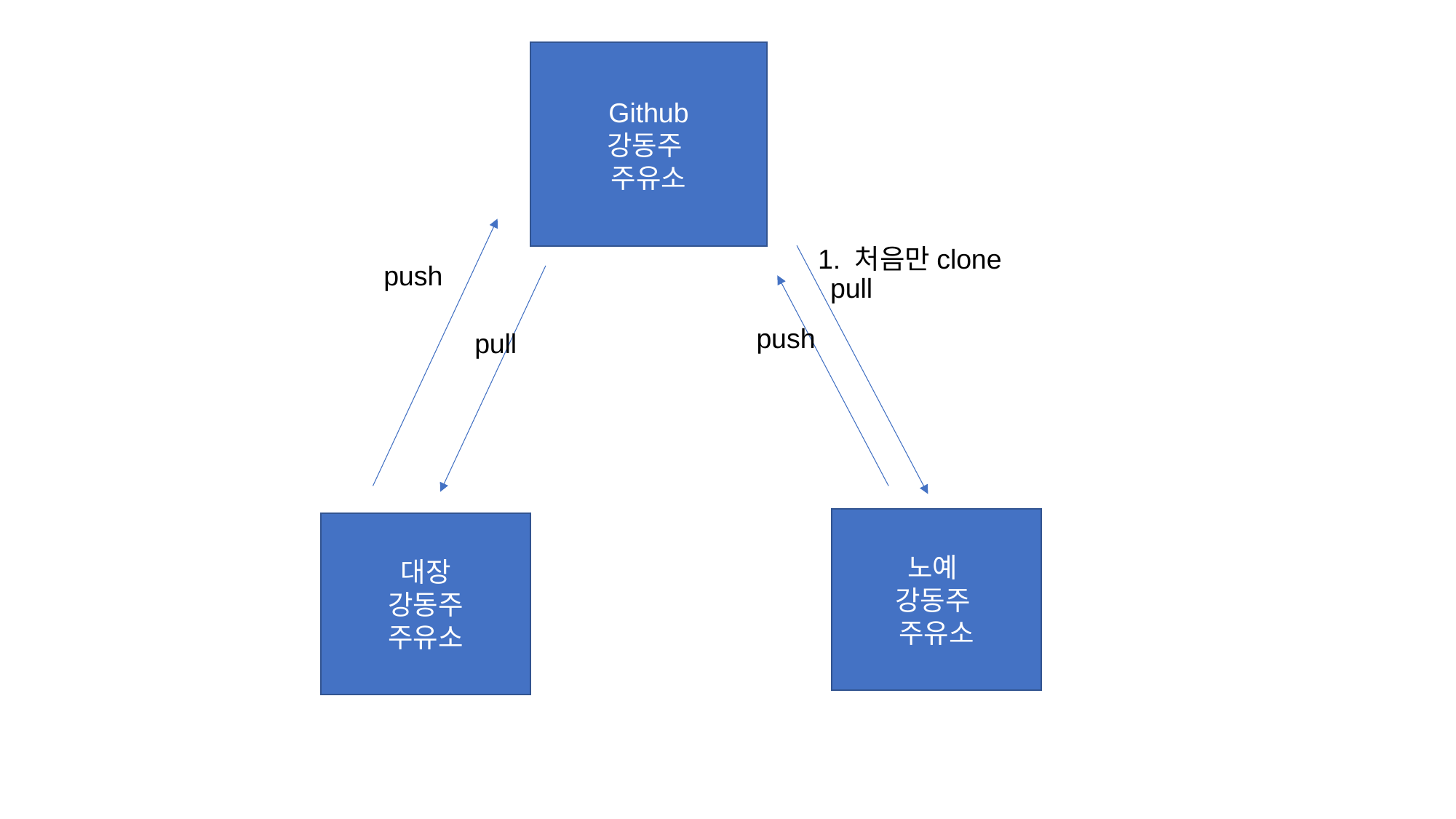

Github
강동주
주유소
1. 처음만clone
push
pull
push
pull
노예
강동주
주유소
대장
강동주
주유소